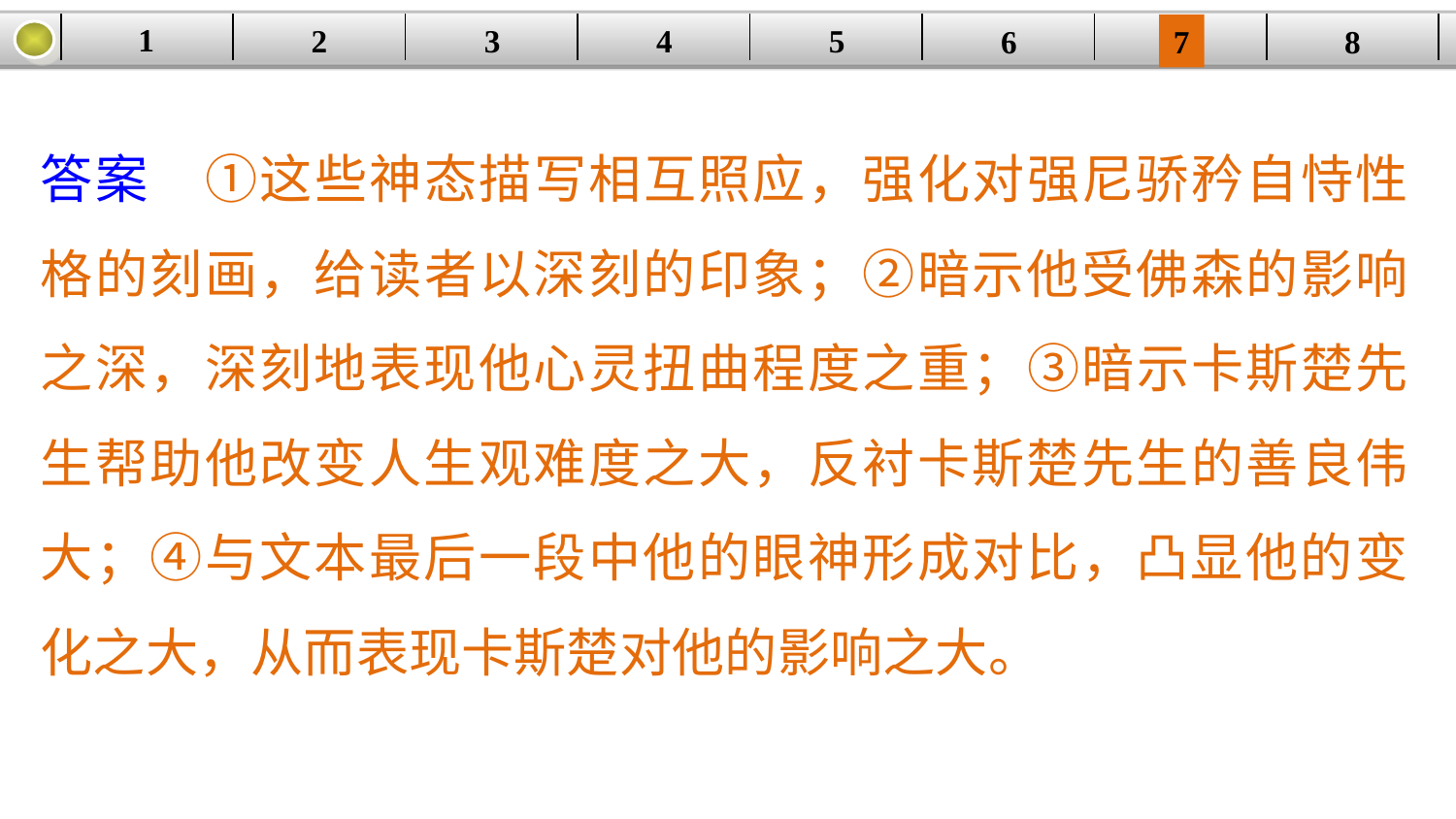

1
2
3
4
|  |  |  |  |  |  |  |  |
| --- | --- | --- | --- | --- | --- | --- | --- |
5
6
7
8

答案　①这些神态描写相互照应，强化对强尼骄矜自恃性格的刻画，给读者以深刻的印象；②暗示他受佛森的影响之深，深刻地表现他心灵扭曲程度之重；③暗示卡斯楚先生帮助他改变人生观难度之大，反衬卡斯楚先生的善良伟大；④与文本最后一段中他的眼神形成对比，凸显他的变化之大，从而表现卡斯楚对他的影响之大。